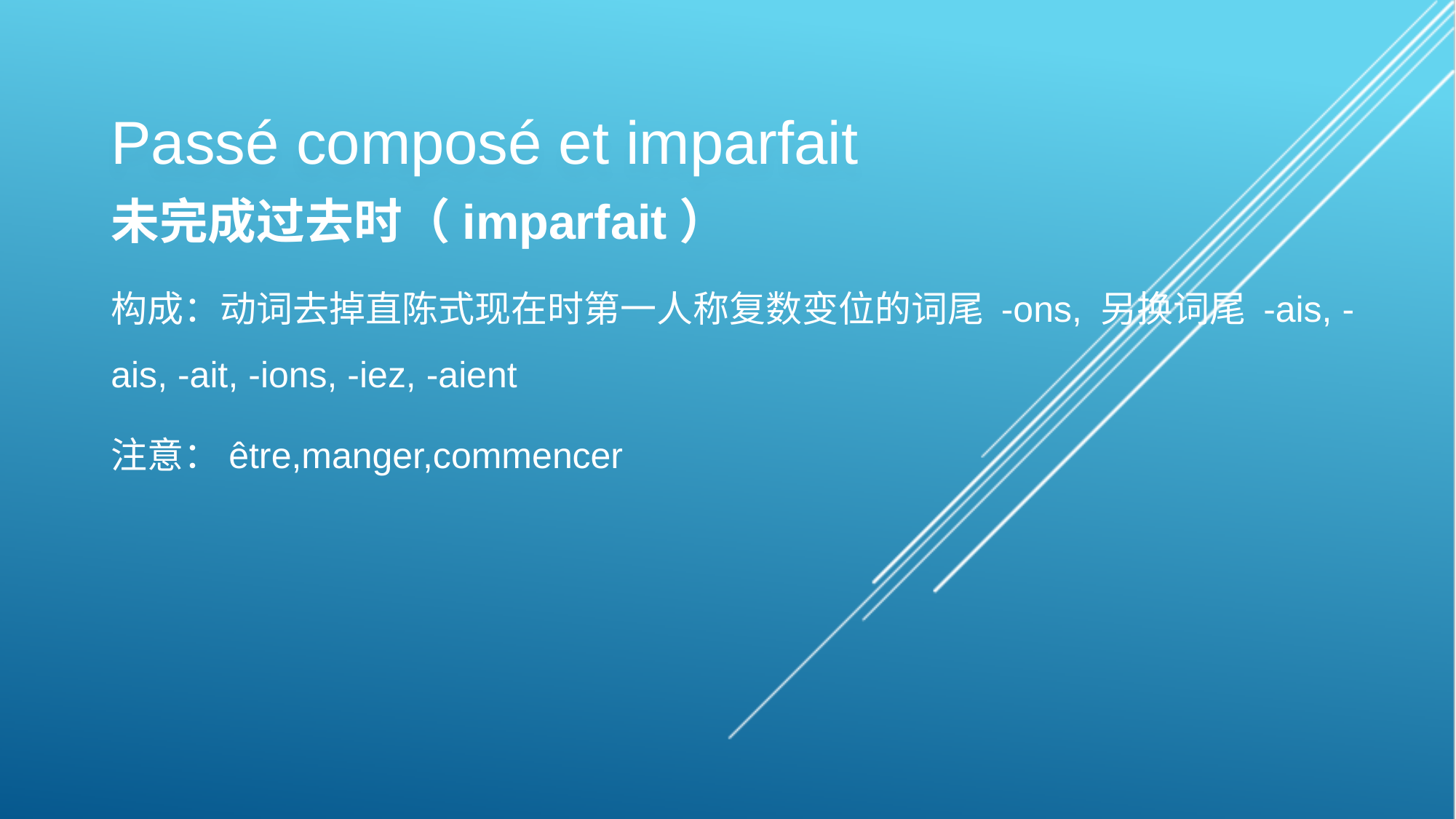

# Passé composé et imparfait
未完成过去时（imparfait）
构成：动词去掉直陈式现在时第一人称复数变位的词尾 -ons, 另换词尾 -ais, -ais, -ait, -ions, -iez, -aient
注意：être,manger,commencer